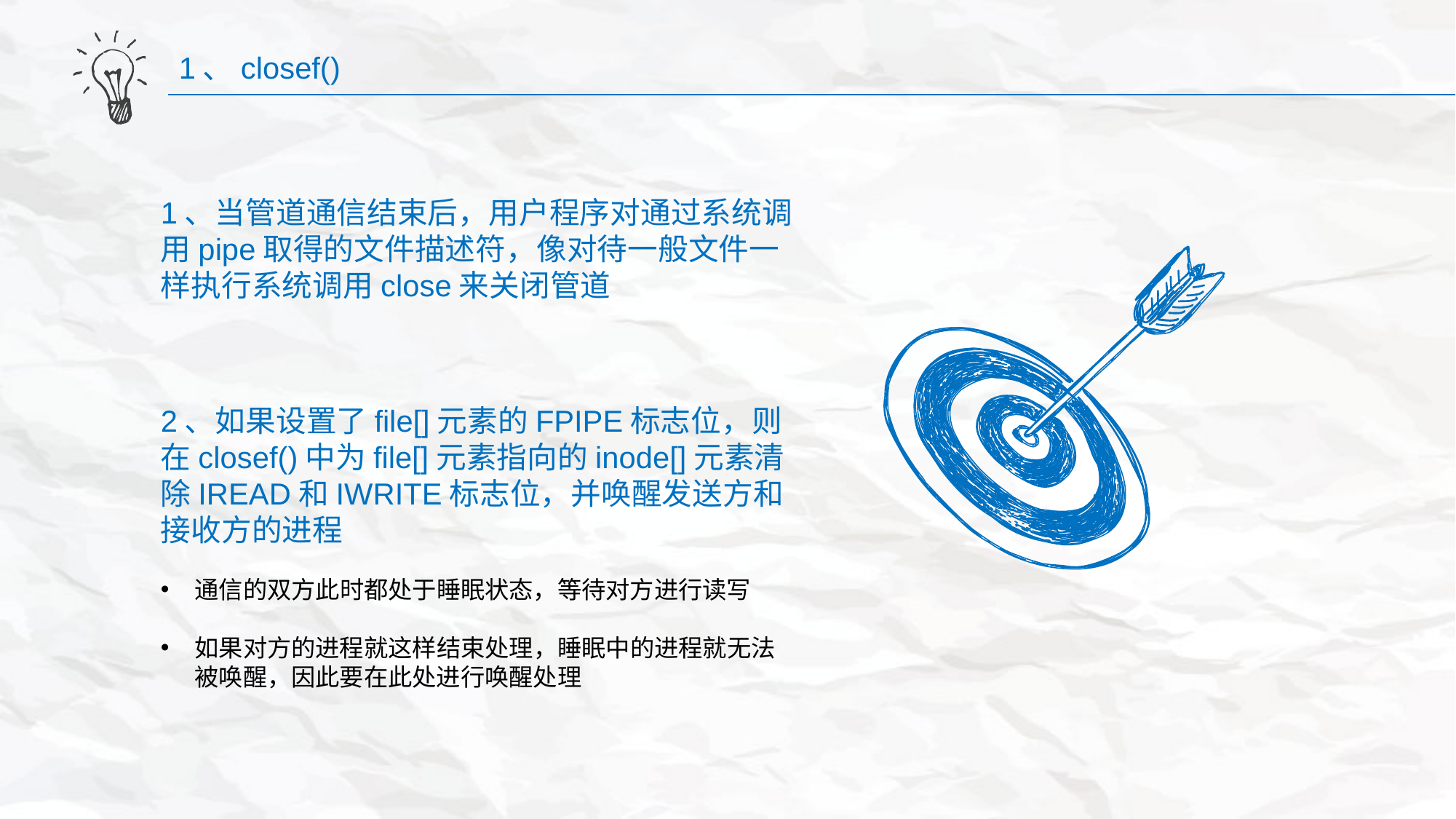

1、closef()
1、当管道通信结束后，用户程序对通过系统调用pipe取得的文件描述符，像对待一般文件一样执行系统调用close来关闭管道
2、如果设置了file[]元素的FPIPE标志位，则在closef()中为file[]元素指向的inode[]元素清除IREAD和IWRITE标志位，并唤醒发送方和接收方的进程
通信的双方此时都处于睡眠状态，等待对方进行读写

如果对方的进程就这样结束处理，睡眠中的进程就无法被唤醒，因此要在此处进行唤醒处理